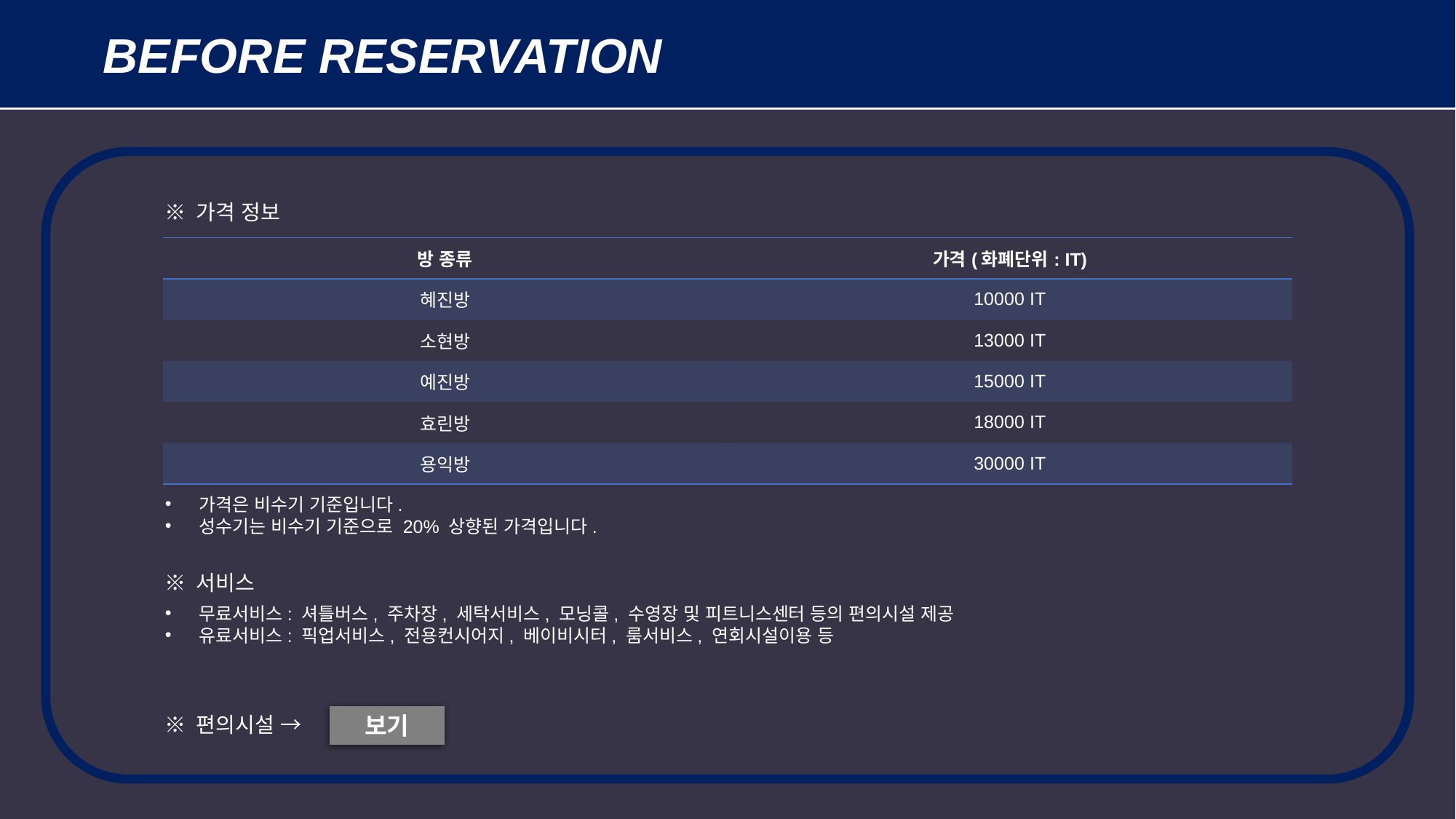

BEFORE RESERVATION

※ 가격 정보
| 방 종류 | 가격(화폐단위: IT) |
| --- | --- |
| 혜진방 | 10000 IT |
| 소현방 | 13000 IT |
| 예진방 | 15000 IT |
| 효린방 | 18000 IT |
| 용익방 | 30000 IT |
가격은 비수기 기준입니다.
성수기는 비수기 기준으로 20% 상향된 가격입니다.
※ 서비스
무료서비스: 셔틀버스, 주차장, 세탁서비스, 모닝콜, 수영장 및 피트니스센터 등의 편의시설 제공
유료서비스: 픽업서비스, 전용컨시어지, 베이비시터, 룸서비스, 연회시설이용 등
※ 편의시설 →
보기